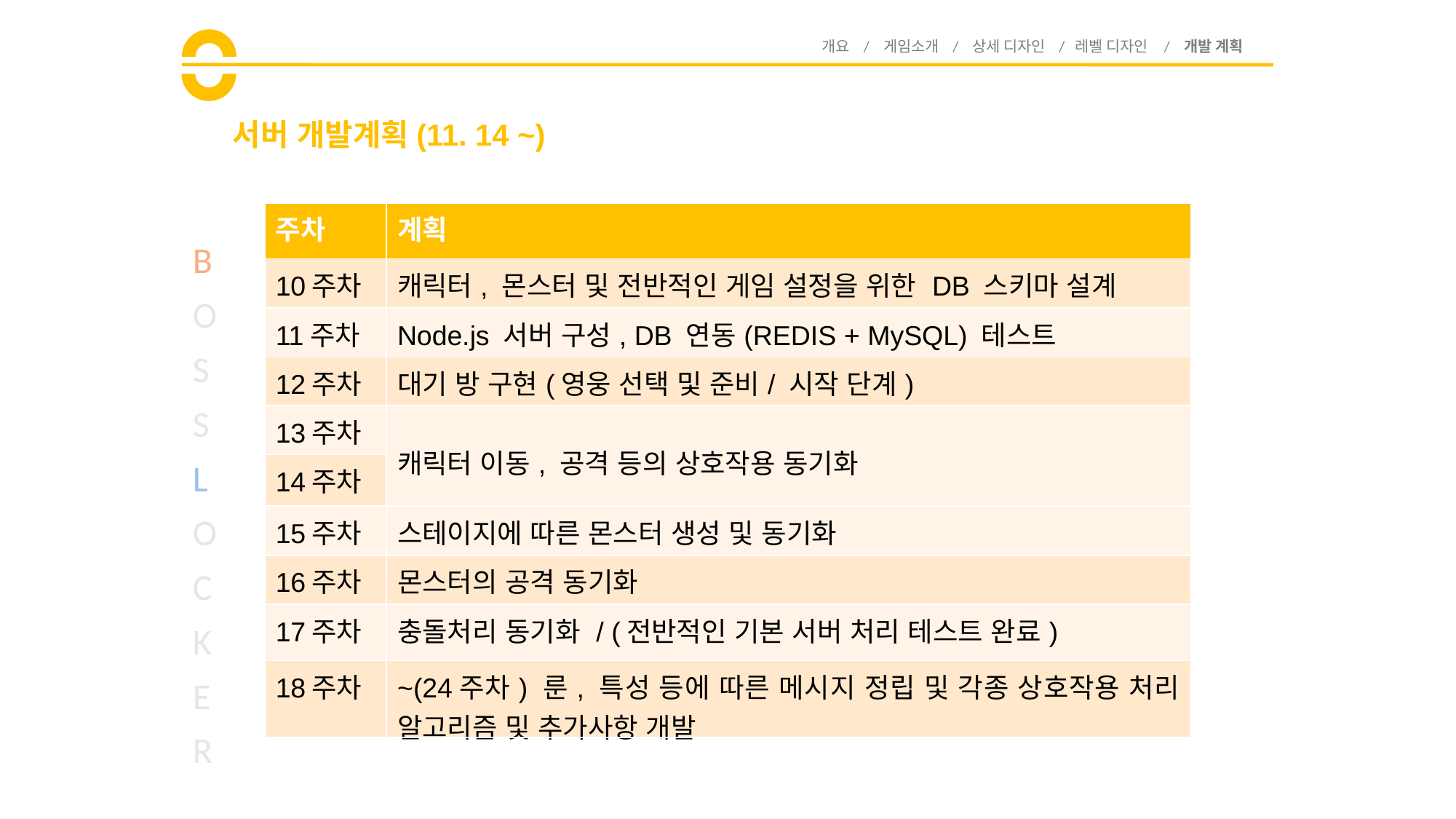

개요   /   게임소개   /   상세 디자인   /  레벨 디자인   /   개발 계획

# 서버 개발계획(11. 14 ~)

| 주차 | 계획 |
| --- | --- |
| 10주차 | 캐릭터, 몬스터 및 전반적인 게임 설정을 위한 DB 스키마 설계 |
| 11주차 | Node.js 서버 구성, DB 연동(REDIS + MySQL) 테스트 |
| 12주차 | 대기 방 구현(영웅 선택 및 준비/ 시작 단계) |
| 13주차 | 캐릭터 이동, 공격 등의 상호작용 동기화 |
| 14주차 |  |
| 15주차 | 스테이지에 따른 몬스터 생성 및 동기화 |
| 16주차 | 몬스터의 공격 동기화 |
| 17주차 | 충돌처리 동기화 / (전반적인 기본 서버 처리 테스트 완료) |
| 18주차 | ~(24주차) 룬, 특성 등에 따른 메시지 정립 및 각종 상호작용 처리 알고리즘 및 추가사항 개발 |
B
O
S
S
L
O
C
K
E
R